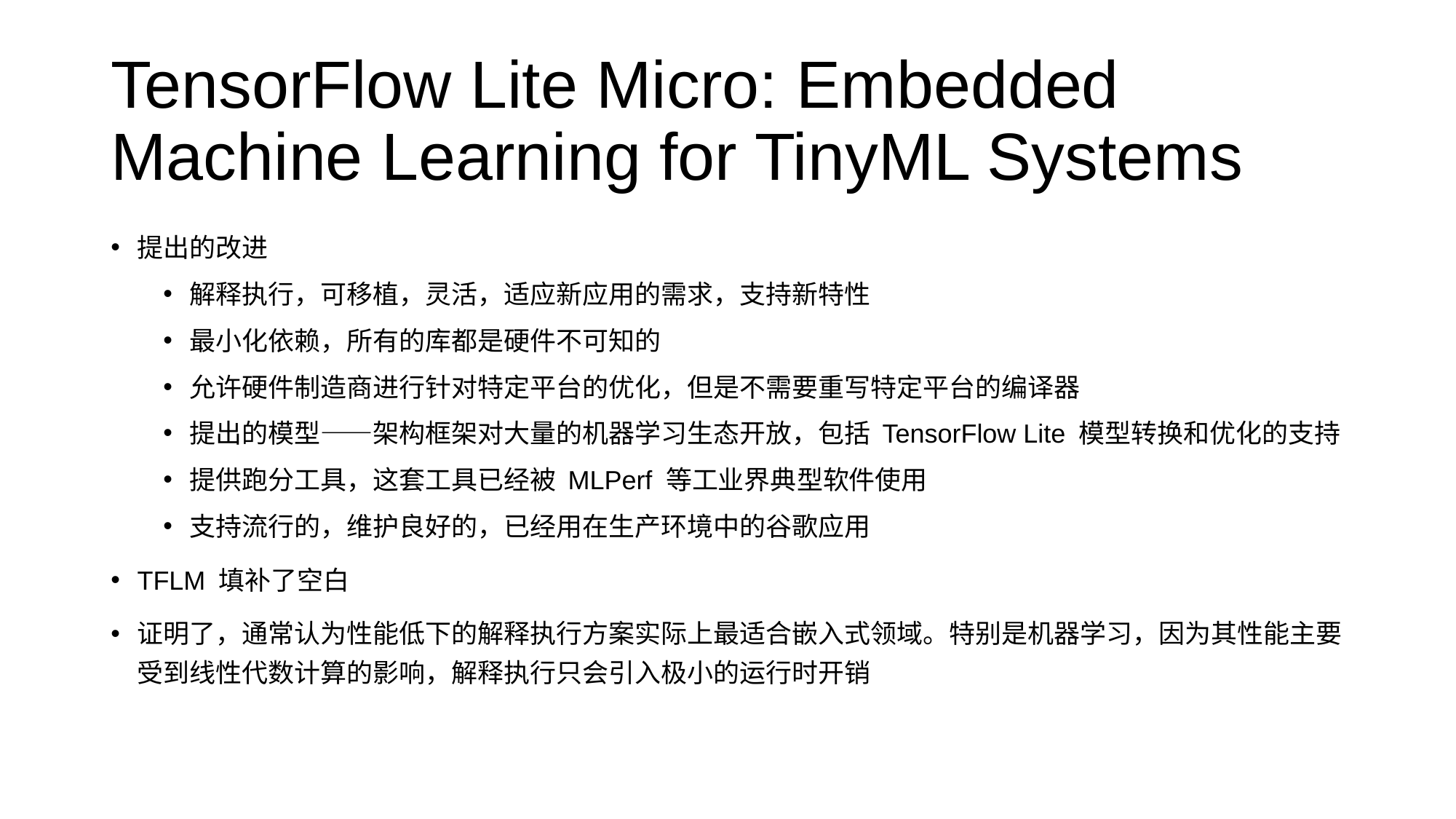

# TensorFlow Lite Micro: Embedded Machine Learning for TinyML Systems
提出的改进
解释执行，可移植，灵活，适应新应用的需求，支持新特性
最小化依赖，所有的库都是硬件不可知的
允许硬件制造商进行针对特定平台的优化，但是不需要重写特定平台的编译器
提出的模型——架构框架对大量的机器学习生态开放，包括 TensorFlow Lite 模型转换和优化的支持
提供跑分工具，这套工具已经被 MLPerf 等工业界典型软件使用
支持流行的，维护良好的，已经用在生产环境中的谷歌应用
TFLM 填补了空白
证明了，通常认为性能低下的解释执行方案实际上最适合嵌入式领域。特别是机器学习，因为其性能主要受到线性代数计算的影响，解释执行只会引入极小的运行时开销